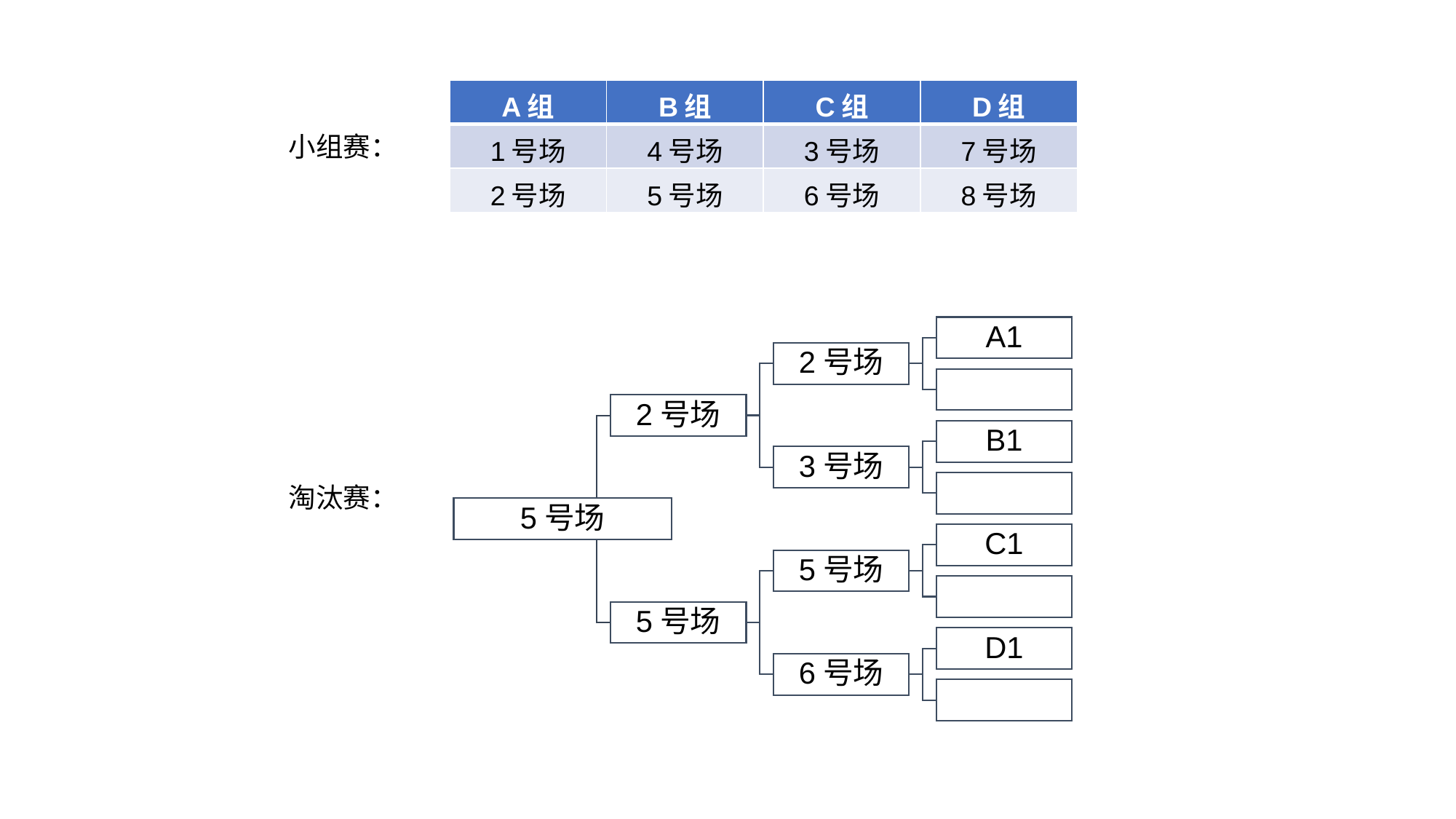

| A组 | B组 | C组 | D组 |
| --- | --- | --- | --- |
| 1号场 | 4号场 | 3号场 | 7号场 |
| 2号场 | 5号场 | 6号场 | 8号场 |
小组赛：

5号场
2号场
2号场
A1

3号场
B1

5号场
5号场
C1

6号场
D1

淘汰赛：